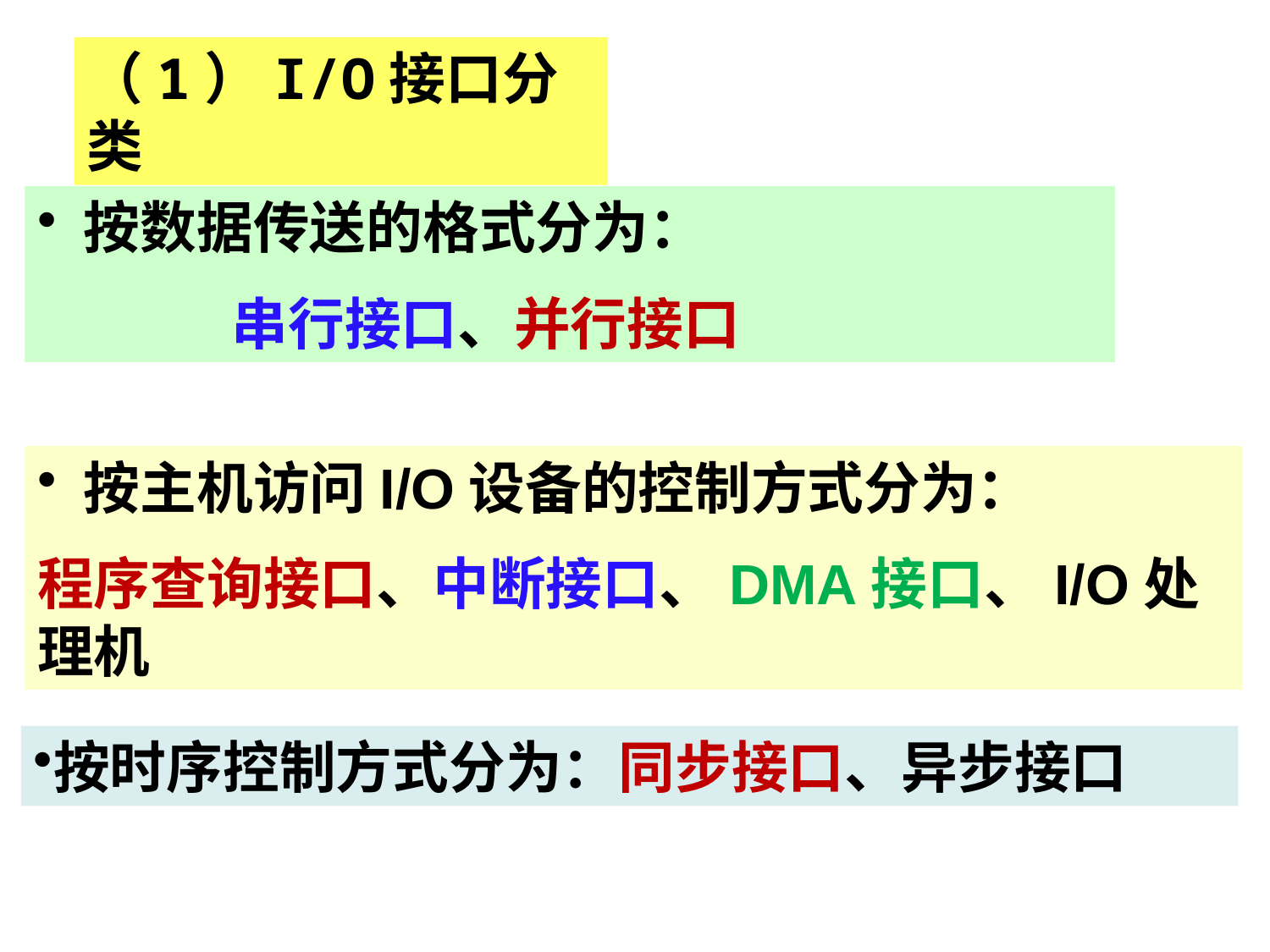

（1）I/O接口分类
 按数据传送的格式分为：
              串行接口、并行接口
 按主机访问I/O设备的控制方式分为：
程序查询接口、中断接口、DMA接口、I/O处理机
按时序控制方式分为：同步接口、异步接口
9